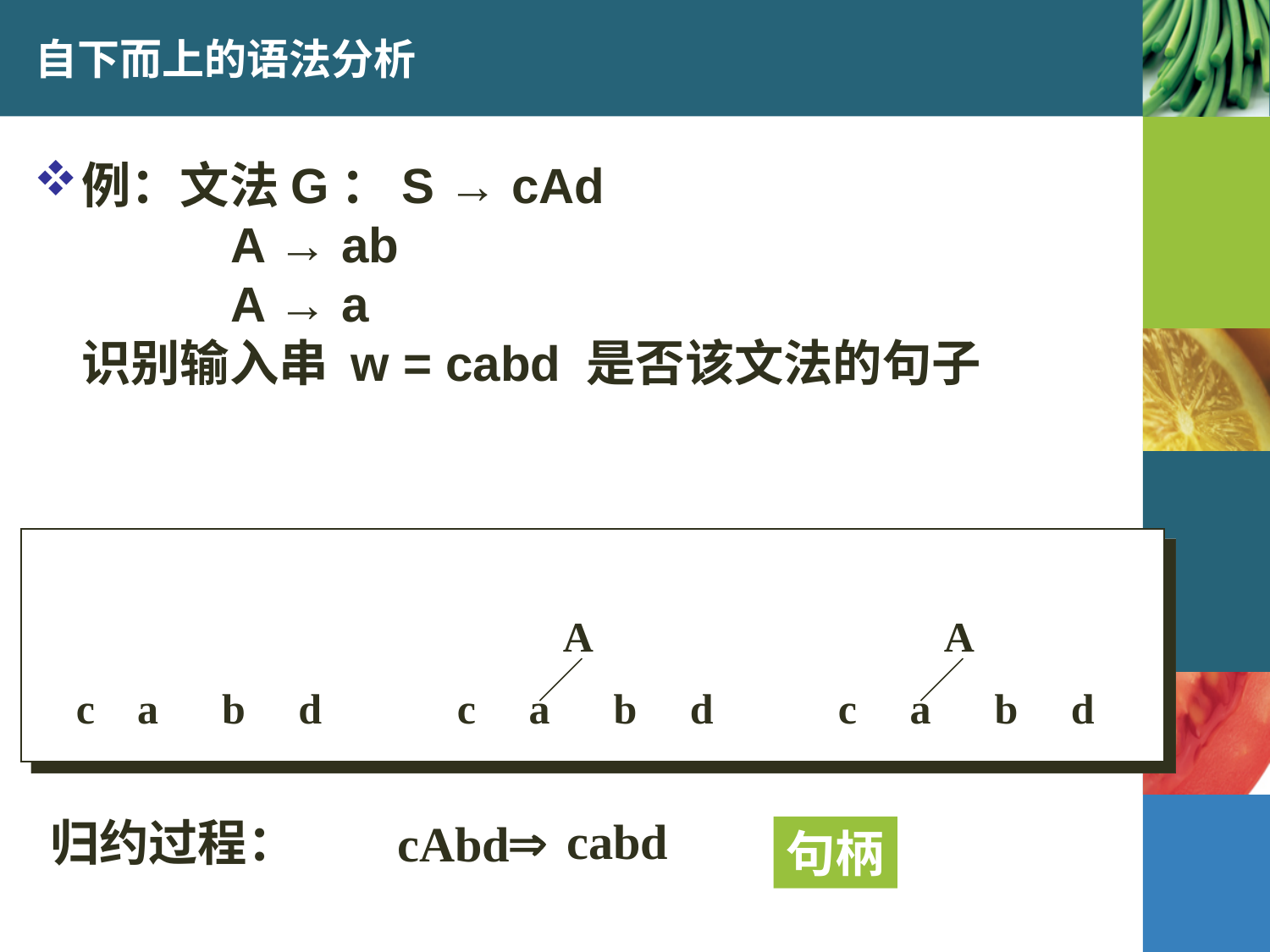

# 自下而上的语法分析
例：文法G：S → cAd
           A → ab
           A → a
识别输入串 w = cabd 是否该文法的句子

				A			A
  c    a      b     d	  c     a      b     d  	  c     a      b     d

⇒
cabd
归约过程：
cAbd
句柄